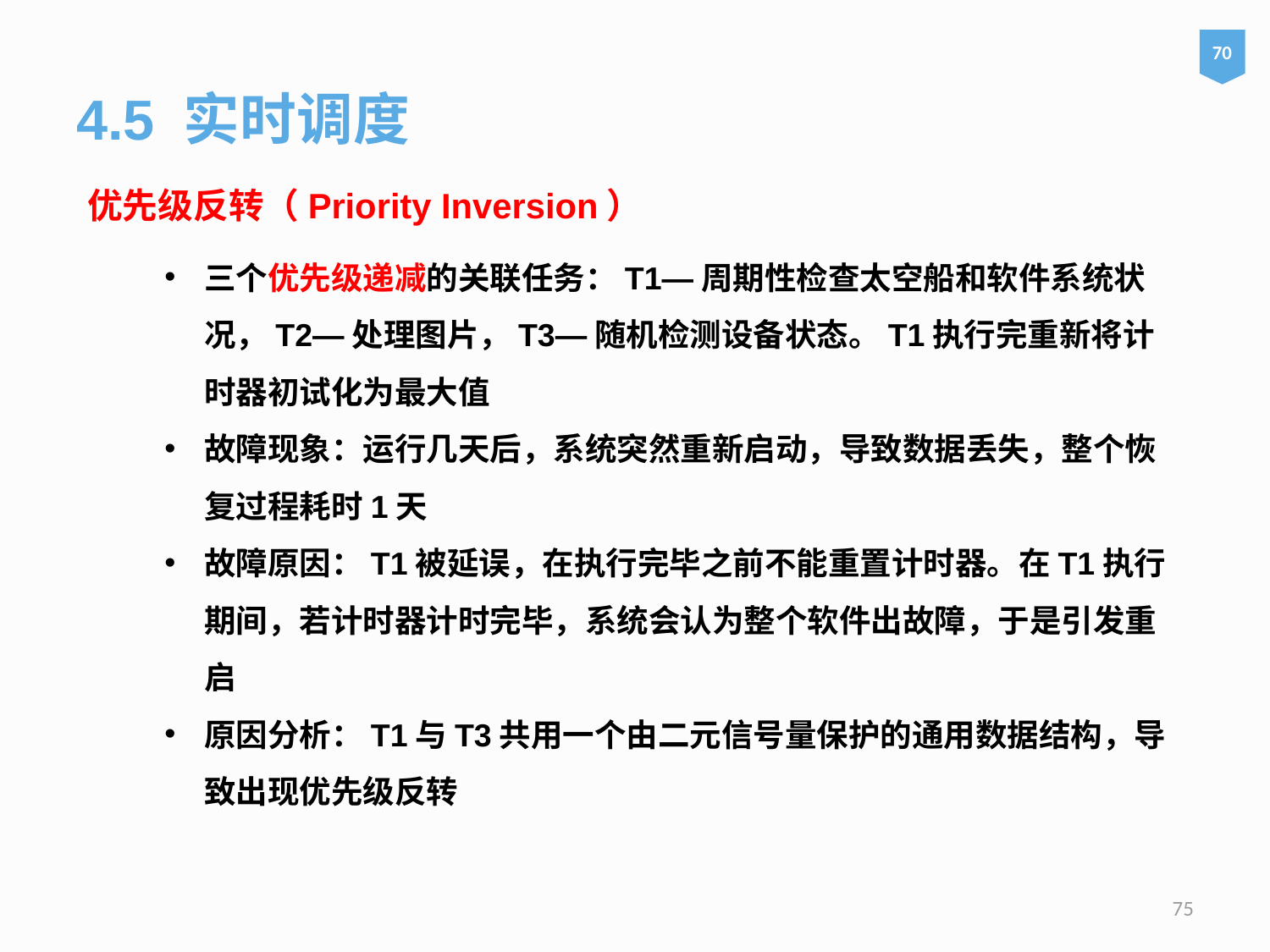

70
4.5 实时调度
优先级反转（Priority Inversion）
三个优先级递减的关联任务：T1—周期性检查太空船和软件系统状况，T2—处理图片，T3—随机检测设备状态。T1执行完重新将计时器初试化为最大值
故障现象：运行几天后，系统突然重新启动，导致数据丢失，整个恢复过程耗时1天
故障原因：T1被延误，在执行完毕之前不能重置计时器。在T1执行期间，若计时器计时完毕，系统会认为整个软件出故障，于是引发重启
原因分析：T1与T3共用一个由二元信号量保护的通用数据结构，导致出现优先级反转

75